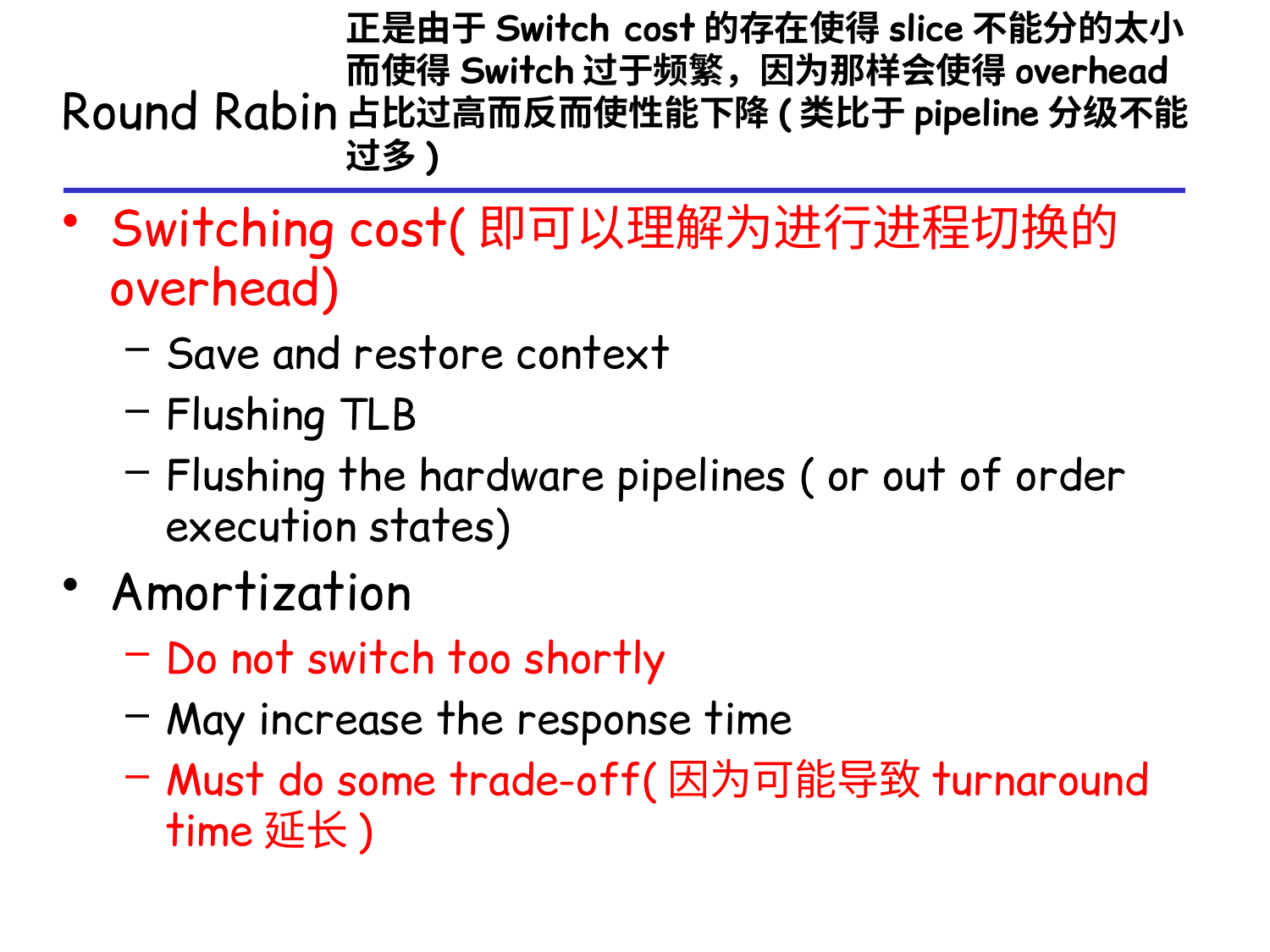

正是由于Switch cost的存在使得slice不能分的太小
而使得Switch过于频繁，因为那样会使得overhead
占比过高而反而使性能下降(类比于pipeline分级不能
过多)
# Round Rabin
Switching cost(即可以理解为进行进程切换的overhead)
Save and restore context
Flushing TLB
Flushing the hardware pipelines ( or out of order execution states)
Amortization
Do not switch too shortly
May increase the response time
Must do some trade-off(因为可能导致turnaround time延长)